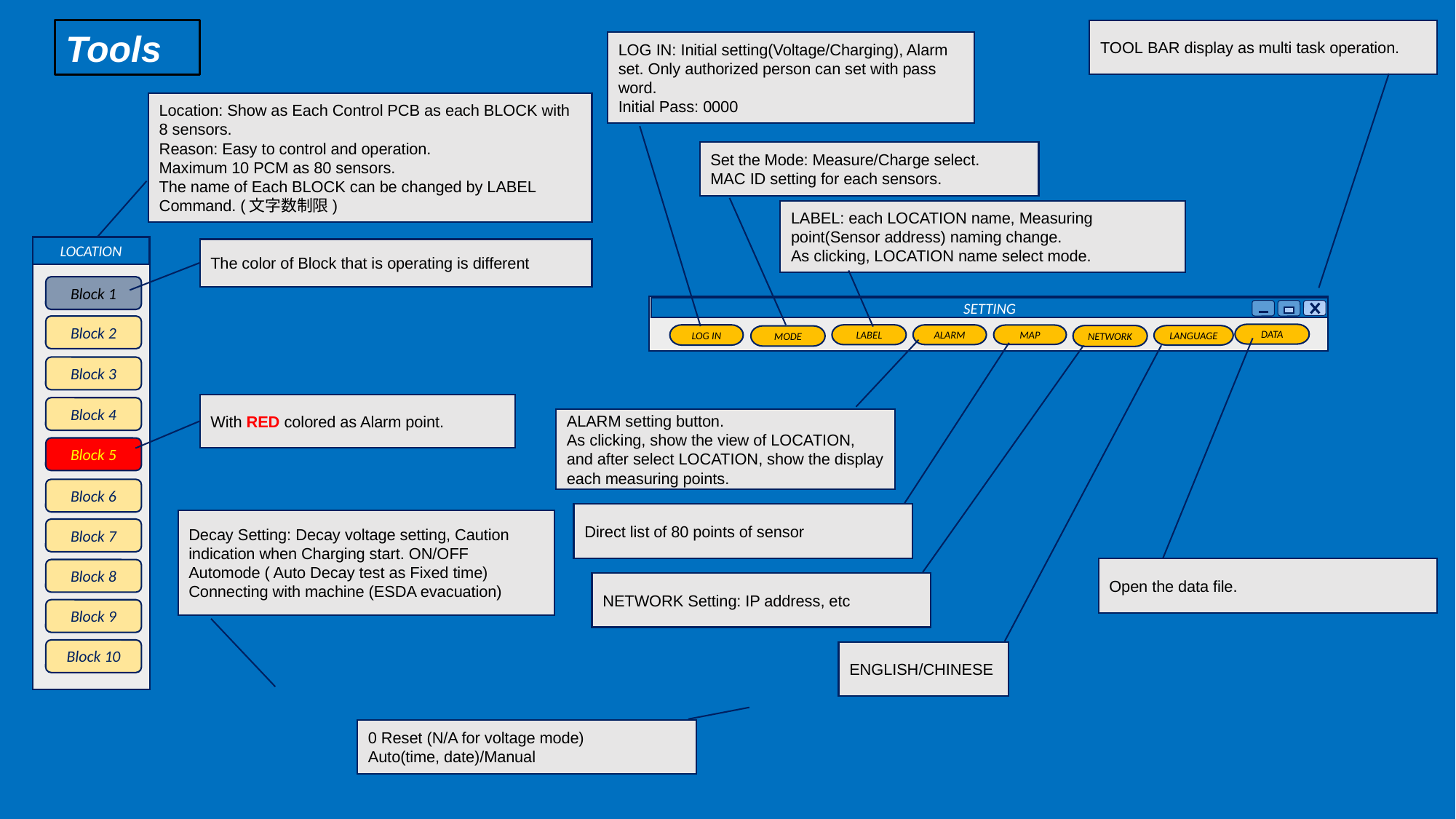

Tools
TOOL BAR display as multi task operation.
LOG IN: Initial setting(Voltage/Charging), Alarm set. Only authorized person can set with pass word.
Initial Pass: 0000
Location: Show as Each Control PCB as each BLOCK with 8 sensors.
Reason: Easy to control and operation.
Maximum 10 PCM as 80 sensors.
The name of Each BLOCK can be changed by LABEL Command. (文字数制限)
Set the Mode: Measure/Charge select.
MAC ID setting for each sensors.
LABEL: each LOCATION name, Measuring point(Sensor address) naming change.
As clicking, LOCATION name select mode.

LOCATION
Block 1
Block 2
Block 3
Block 4
Block 5
Block 6
Block 7
Block 8
Block 9
Block 10
The color of Block that is operating is different

SETTING

DATA
LOG IN
LABEL
ALARM
MAP
LANGUAGE
NETWORK
MODE
With RED colored as Alarm point.
ALARM setting button.
As clicking, show the view of LOCATION, and after select LOCATION, show the display each measuring points.
Direct list of 80 points of sensor
Decay Setting: Decay voltage setting, Caution indication when Charging start. ON/OFF
Automode ( Auto Decay test as Fixed time)
Connecting with machine (ESDA evacuation)
Open the data file.
NETWORK Setting: IP address, etc
ENGLISH/CHINESE
0 Reset (N/A for voltage mode)
Auto(time, date)/Manual